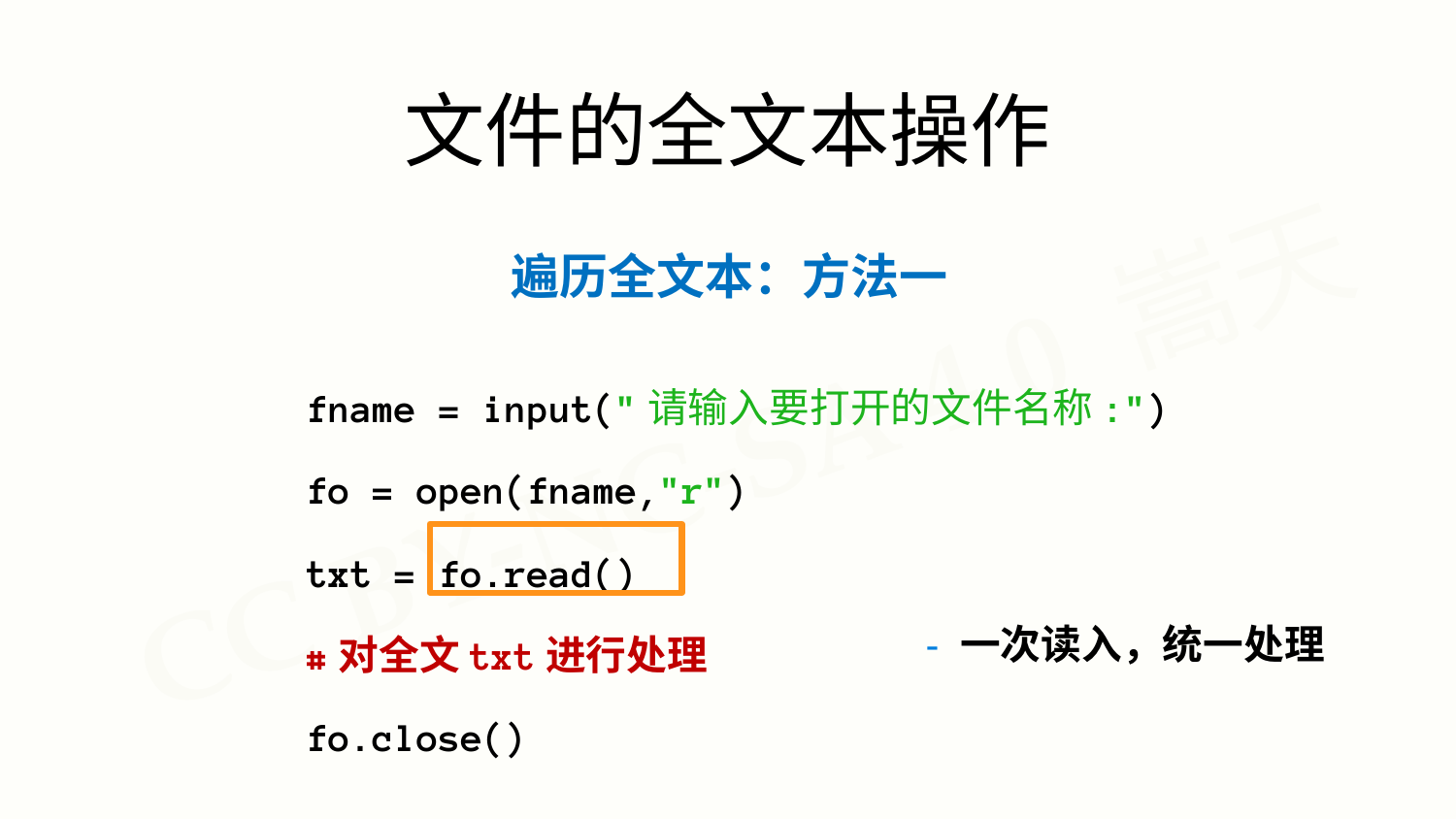

文件的全文本操作
遍历全文本：方法一
fname = input("请输入要打开的文件名称:")
fo = open(fname,"r")
txt = fo.read()
#对全文txt进行处理
fo.close()

- 一次读入，统一处理